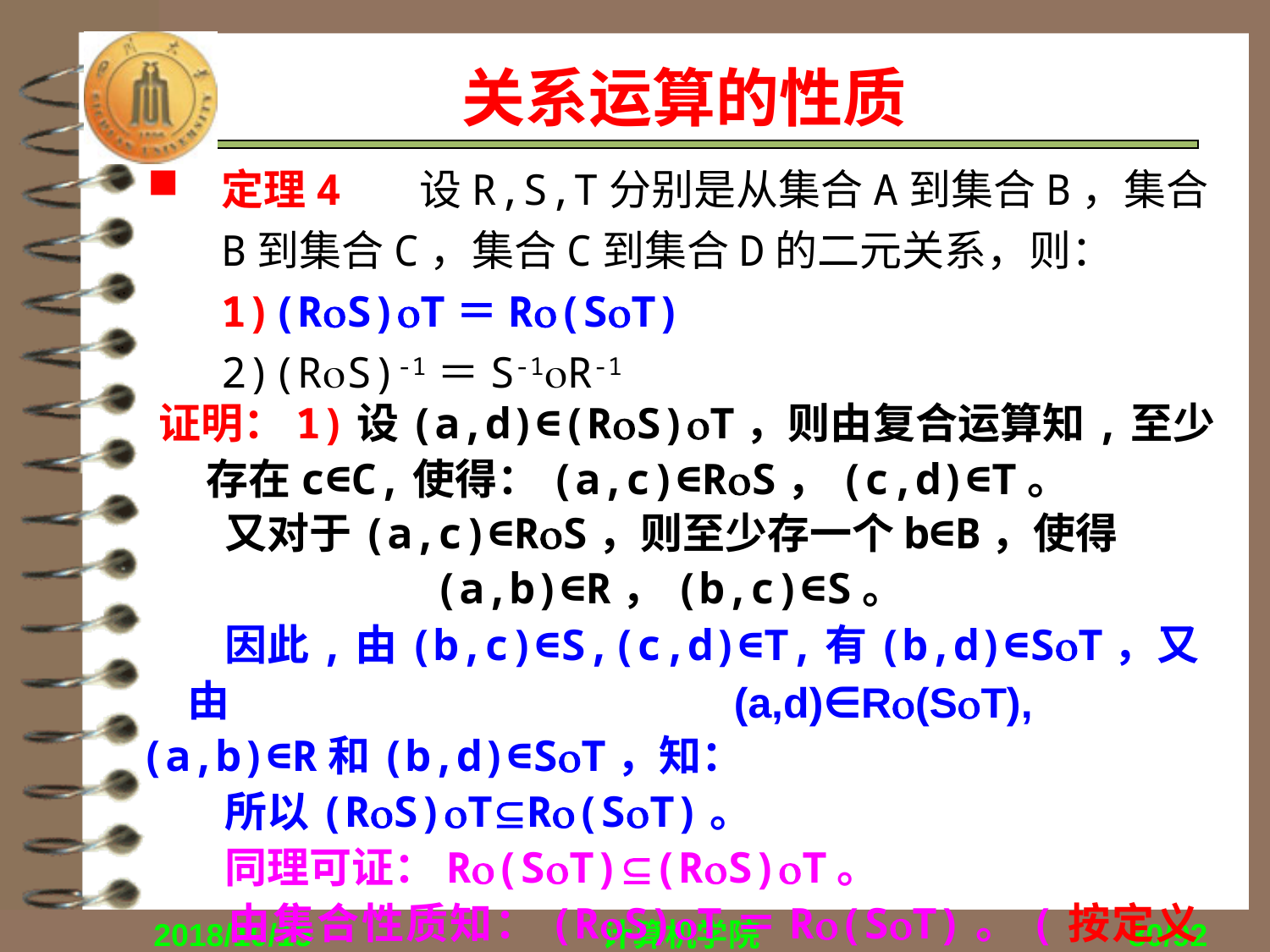

关系运算的性质
定理4 　设R,S,T分别是从集合A到集合B，集合B到集合C，集合C到集合D的二元关系，则：
	1)(RοS)οT＝Rο(SοT)
	2)(RοS)-1＝S-1οR-1
证明：1)设(a,d)∈(RοS)οT，则由复合运算知,至少存在c∈C,使得：(a,c)∈RοS，(c,d)∈T。

　　又对于(a,c)∈RοS，则至少存一个b∈B，使得
(a,b)∈R，(b,c)∈S。
　　因此,由(b,c)∈S,(c,d)∈T,有(b,d)∈SοT，又由
(a,b)∈R和(b,d)∈SοT，知：
　　所以(RοS)οT⊆Rο(SοT)。
　　同理可证：Rο(SοT)⊆(RοS)οT。
　　由集合性质知：(RοS)οT＝Rο(SοT)。(按定义证明）
(a,d)∈Rο(SοT),
2018/10/15
计算机学院
80/92